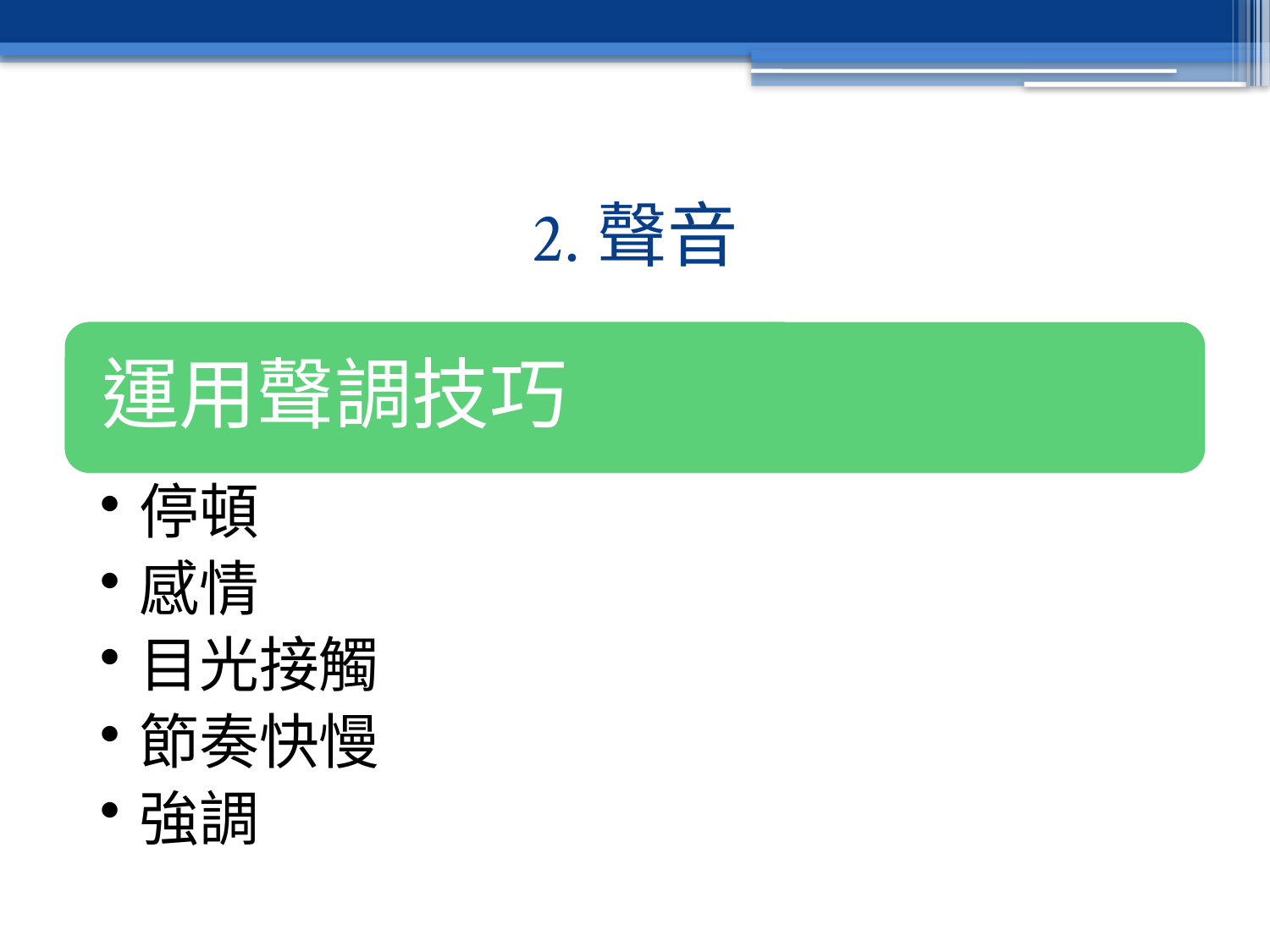

# 2.聲音
運用聲調技巧
停頓
感情
目光接觸
節奏快慢
強調